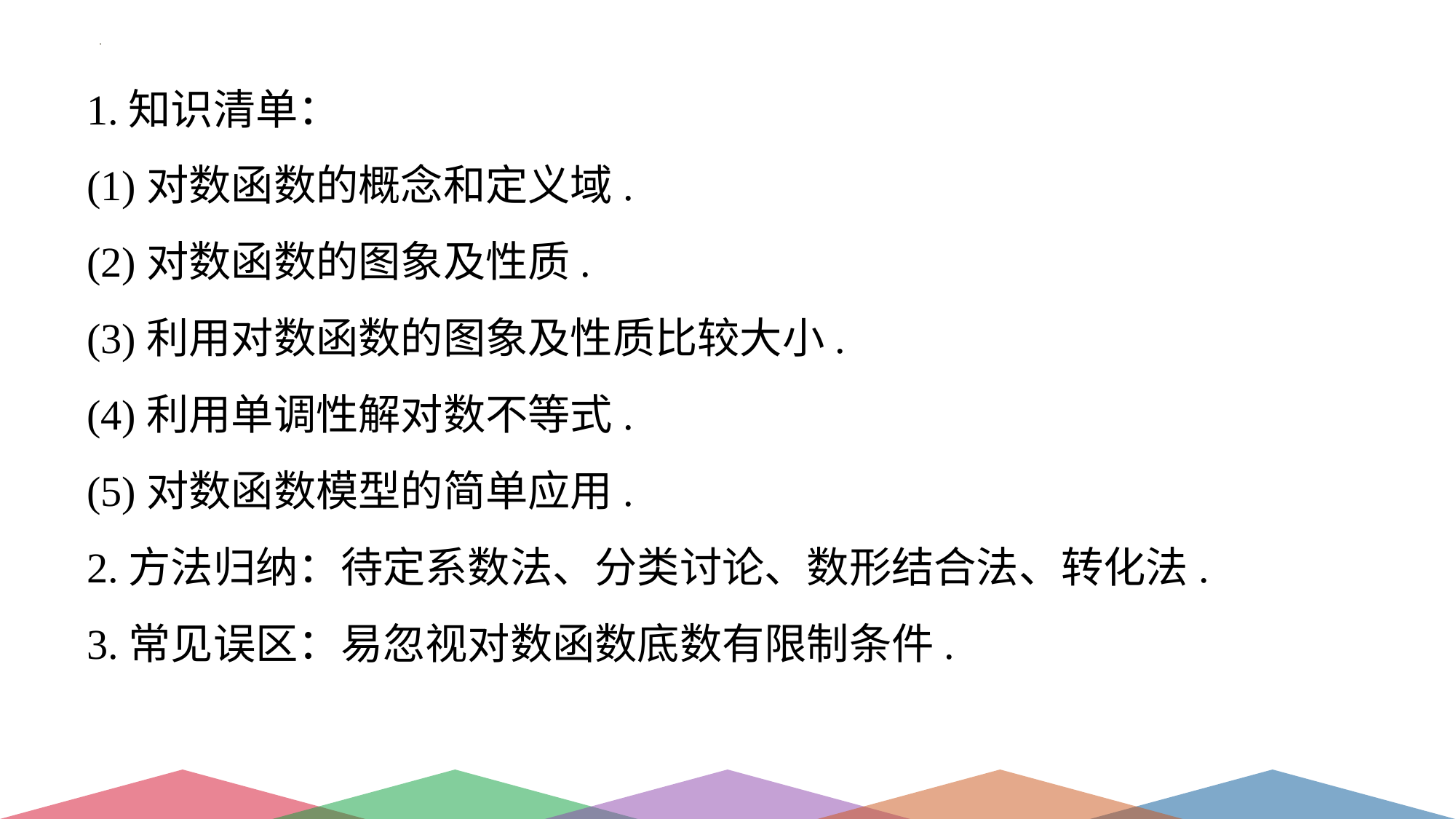

1.知识清单：
(1)对数函数的概念和定义域.
(2)对数函数的图象及性质.
(3)利用对数函数的图象及性质比较大小.
(4)利用单调性解对数不等式.
(5)对数函数模型的简单应用.
2.方法归纳：待定系数法、分类讨论、数形结合法、转化法.
3.常见误区：易忽视对数函数底数有限制条件.